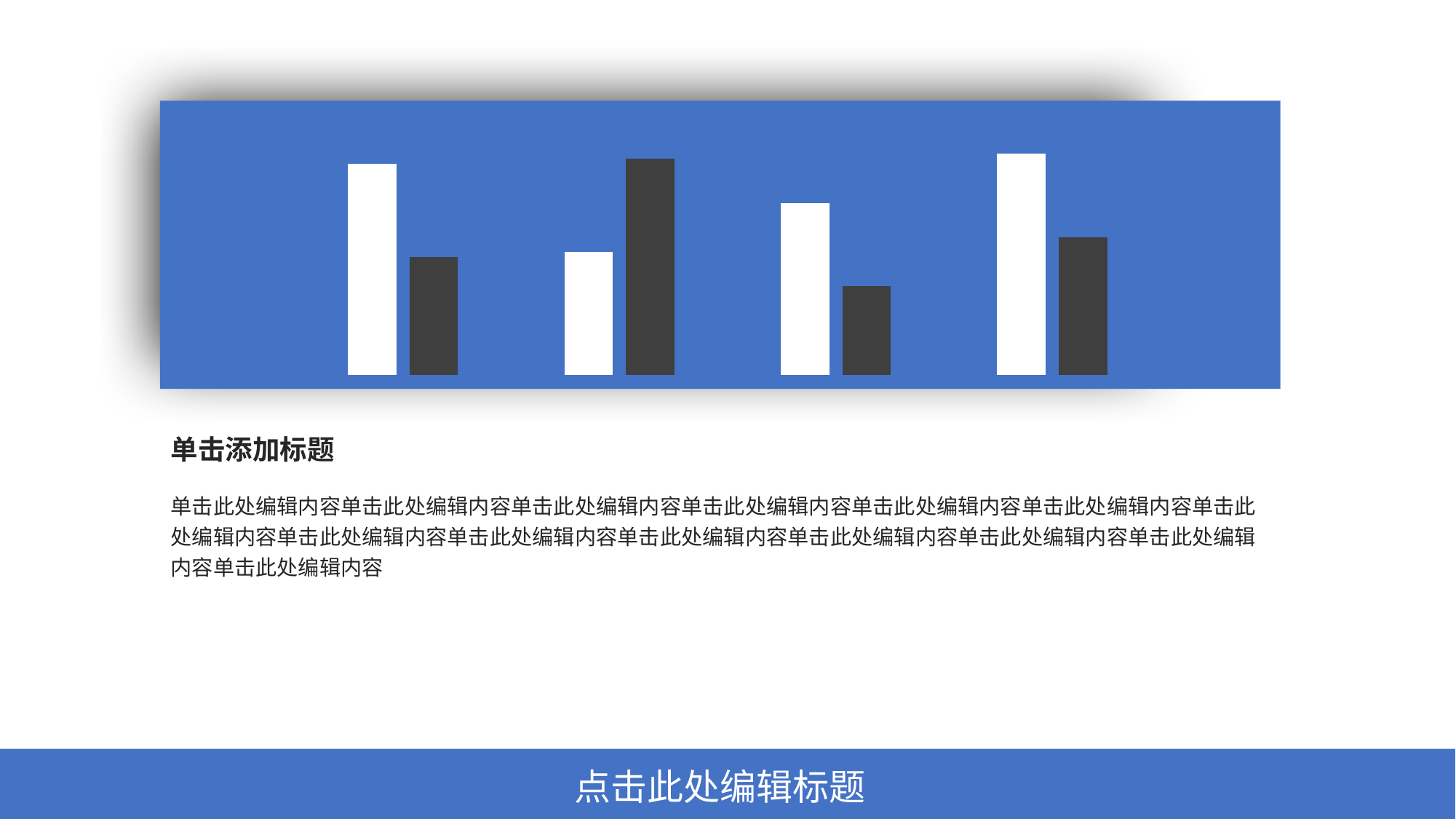

### Chart

| Category | 系列 1 | 系列 2 |
|---|---|---|
| 类别 1 | 4.3 | 2.4 |
| 类别 2 | 2.5 | 4.4 |
| 类别 3 | 3.5 | 1.8 |
| 类别 4 | 4.5 | 2.8 |
单击添加标题
单击此处编辑内容单击此处编辑内容单击此处编辑内容单击此处编辑内容单击此处编辑内容单击此处编辑内容单击此处编辑内容单击此处编辑内容单击此处编辑内容单击此处编辑内容单击此处编辑内容单击此处编辑内容单击此处编辑内容单击此处编辑内容

点击此处编辑标题